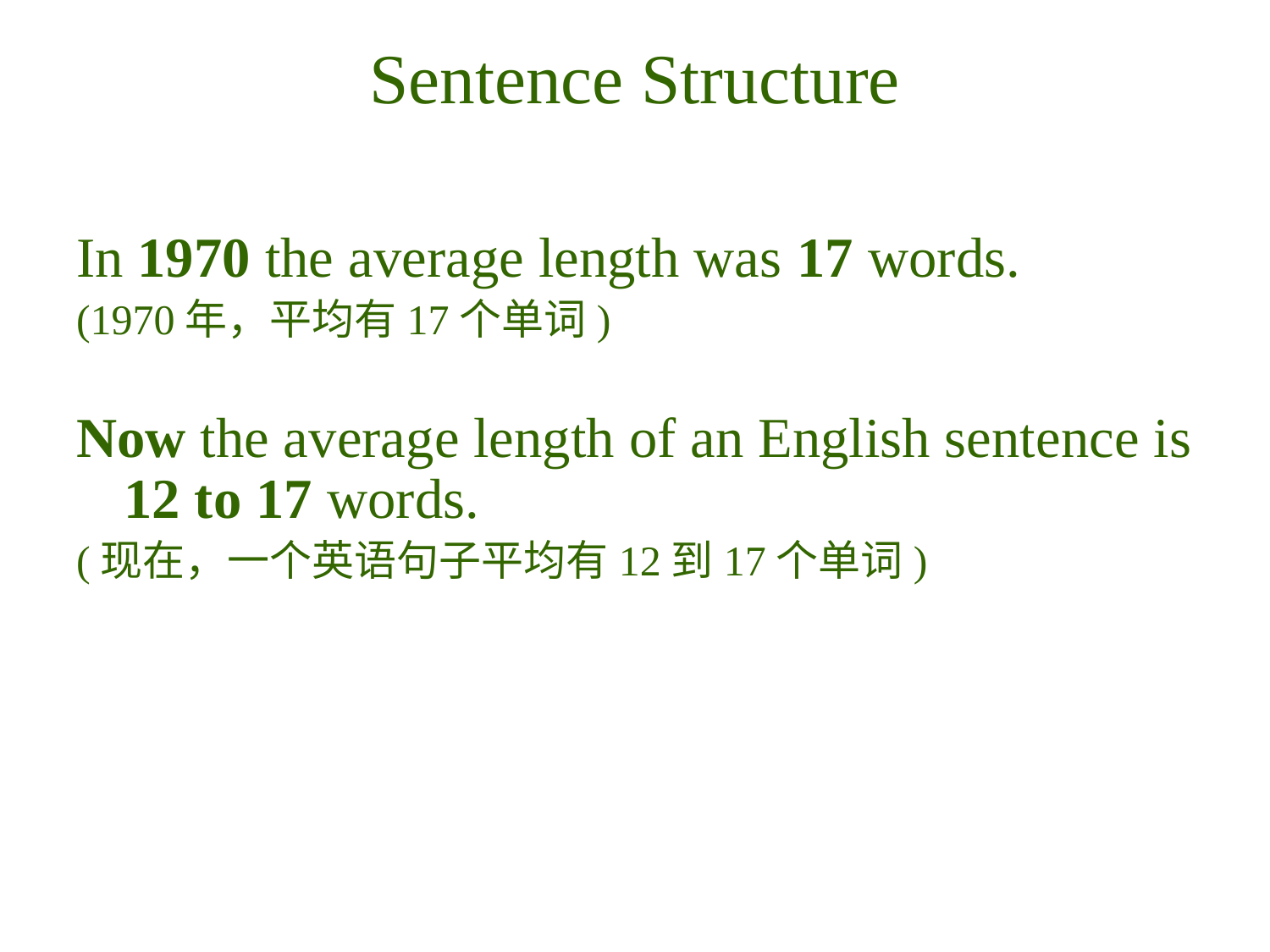

# Sentence Structure
In 1970 the average length was 17 words.
(1970年，平均有17个单词)

Now the average length of an English sentence is 12 to 17 words.
(现在，一个英语句子平均有12到17个单词)